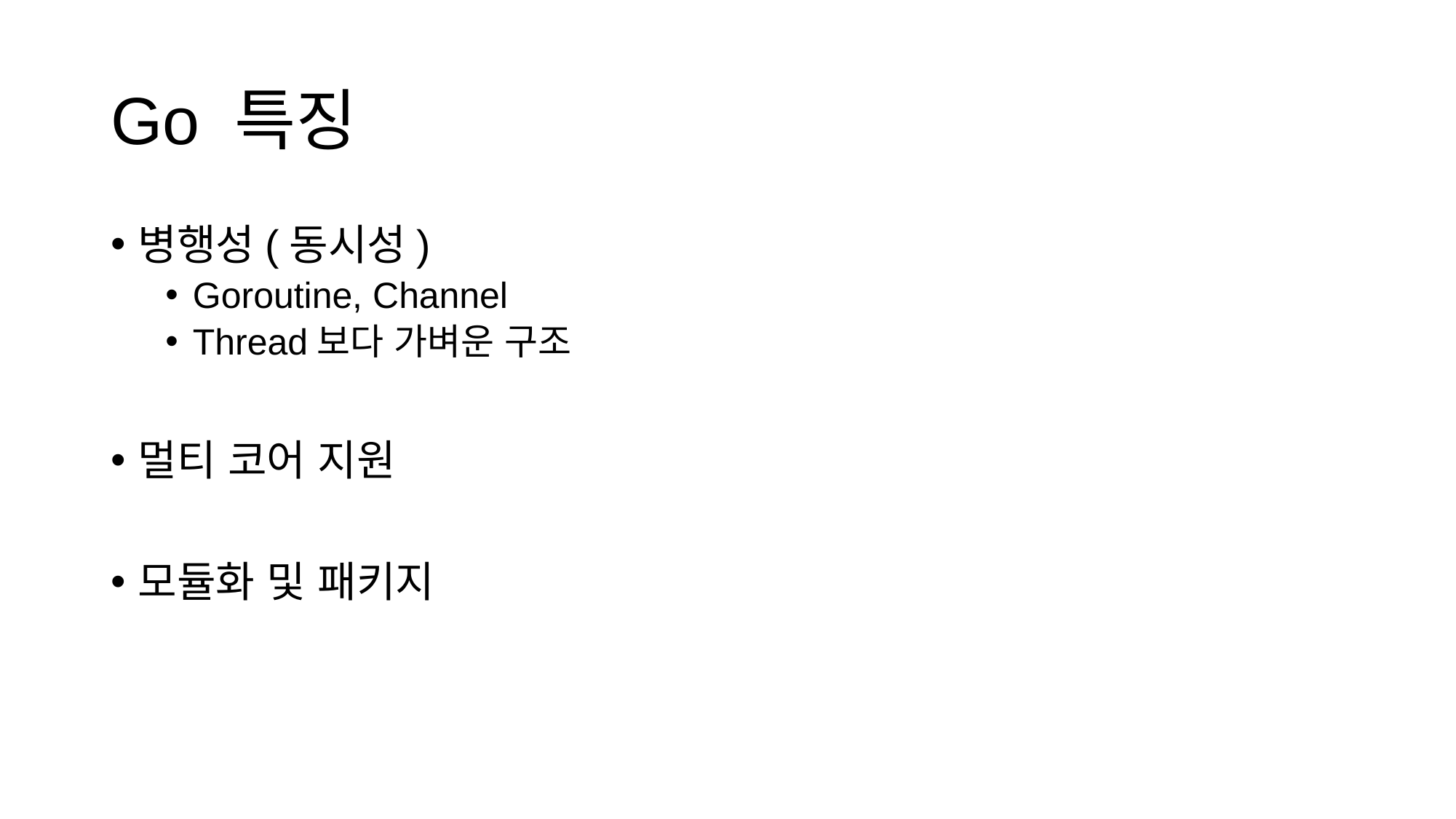

# Go 특징
병행성(동시성)
Goroutine, Channel
Thread보다 가벼운 구조

멀티 코어 지원

모듈화 및 패키지